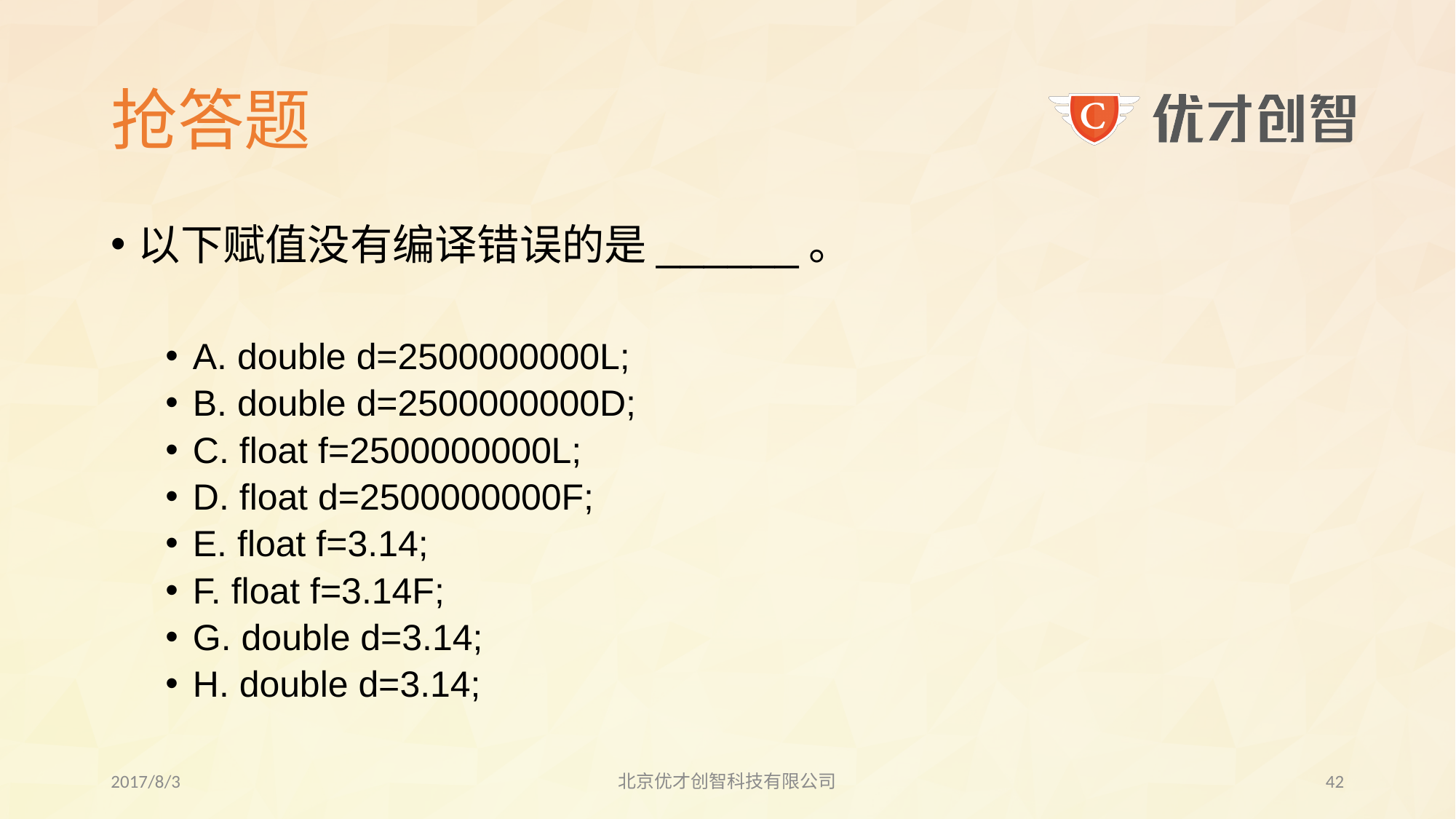

# 抢答题
以下赋值没有编译错误的是______。

A. double d=2500000000L;
B. double d=2500000000D;
C. float f=2500000000L;
D. float d=2500000000F;
E. float f=3.14;
F. float f=3.14F;
G. double d=3.14;
H. double d=3.14;
2017/8/3
北京优才创智科技有限公司
42